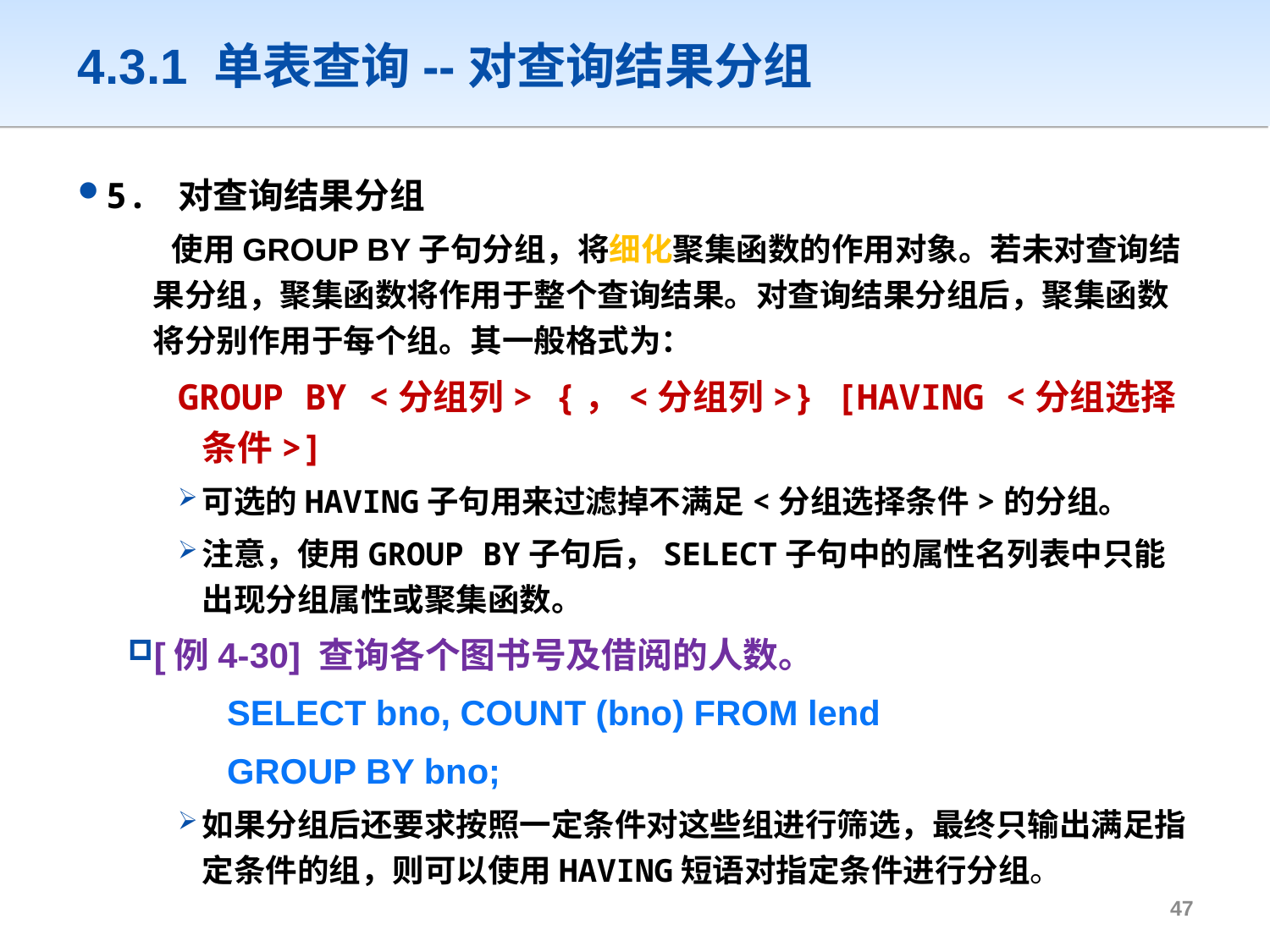

# 4.3.1 单表查询--对查询结果分组
5. 对查询结果分组
     使用GROUP BY子句分组，将细化聚集函数的作用对象。若未对查询结果分组，聚集函数将作用于整个查询结果。对查询结果分组后，聚集函数将分别作用于每个组。其一般格式为：
GROUP BY <分组列> {，<分组列>} [HAVING <分组选择条件>]
可选的HAVING子句用来过滤掉不满足<分组选择条件>的分组。
注意，使用GROUP BY子句后，SELECT子句中的属性名列表中只能出现分组属性或聚集函数。
[例4-30] 查询各个图书号及借阅的人数。
SELECT bno, COUNT (bno) FROM lend
GROUP BY bno;
如果分组后还要求按照一定条件对这些组进行筛选，最终只输出满足指定条件的组，则可以使用HAVING短语对指定条件进行分组。

47